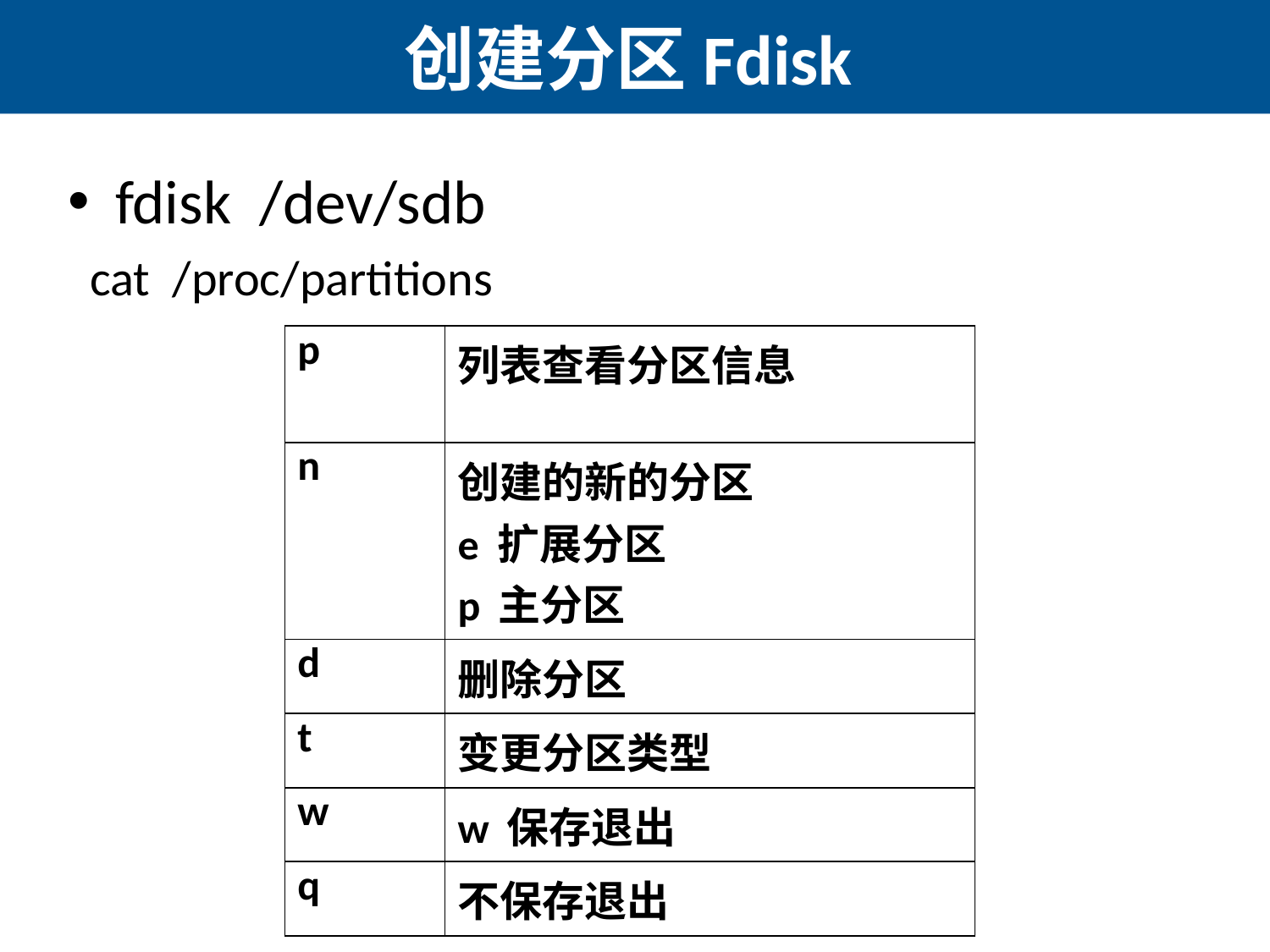

# 创建分区Fdisk
fdisk  /dev/sdb
  cat  /proc/partitions

| p | 列表查看分区信息 |
| --- | --- |
| n | 创建的新的分区 e 扩展分区 p 主分区 |
| d | 删除分区 |
| t | 变更分区类型 |
| w | w 保存退出 |
| q | 不保存退出 |